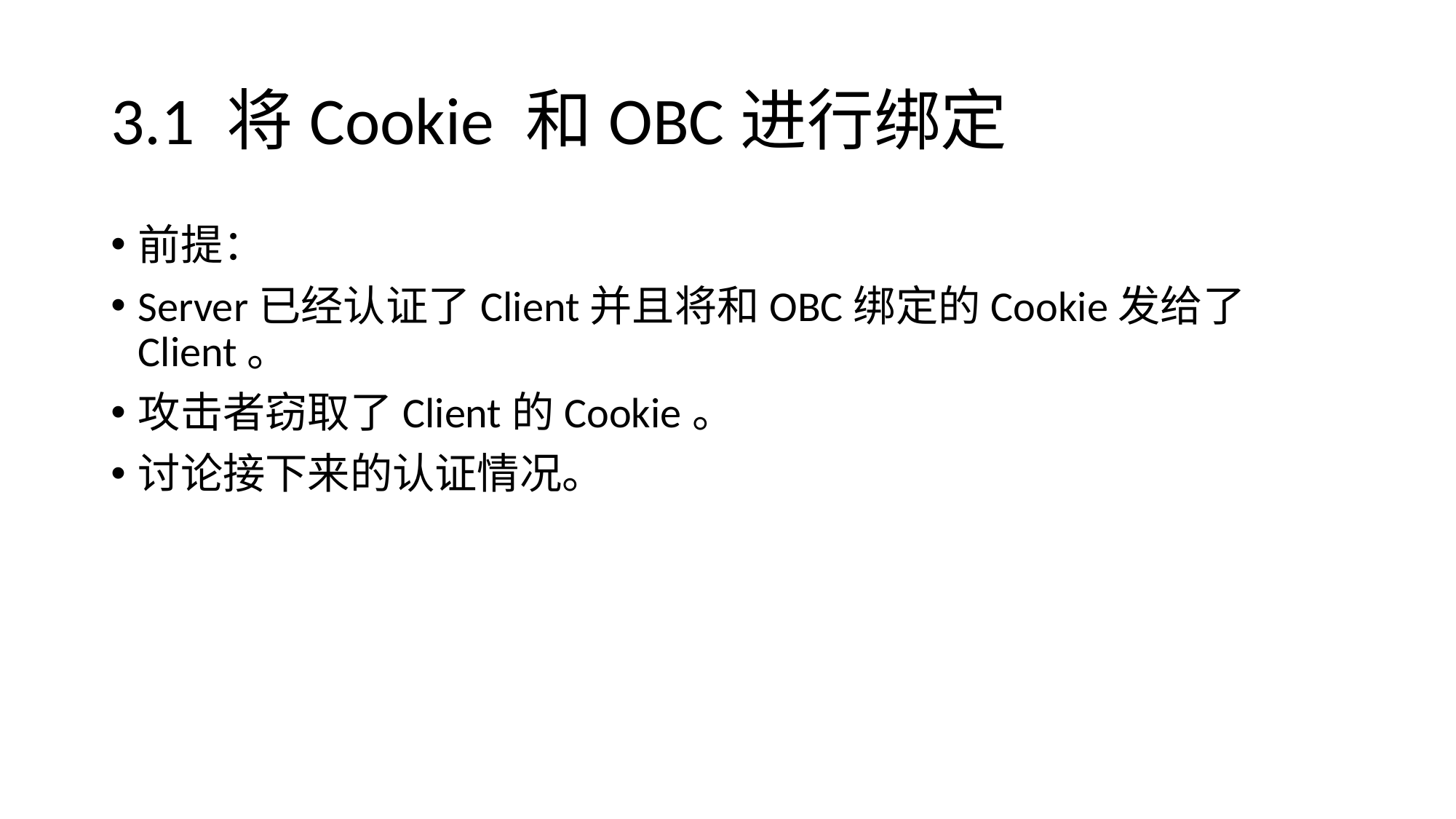

# 3.1 将Cookie 和OBC进行绑定
前提：
Server已经认证了Client并且将和OBC绑定的Cookie发给了Client。
攻击者窃取了Client的Cookie。
讨论接下来的认证情况。